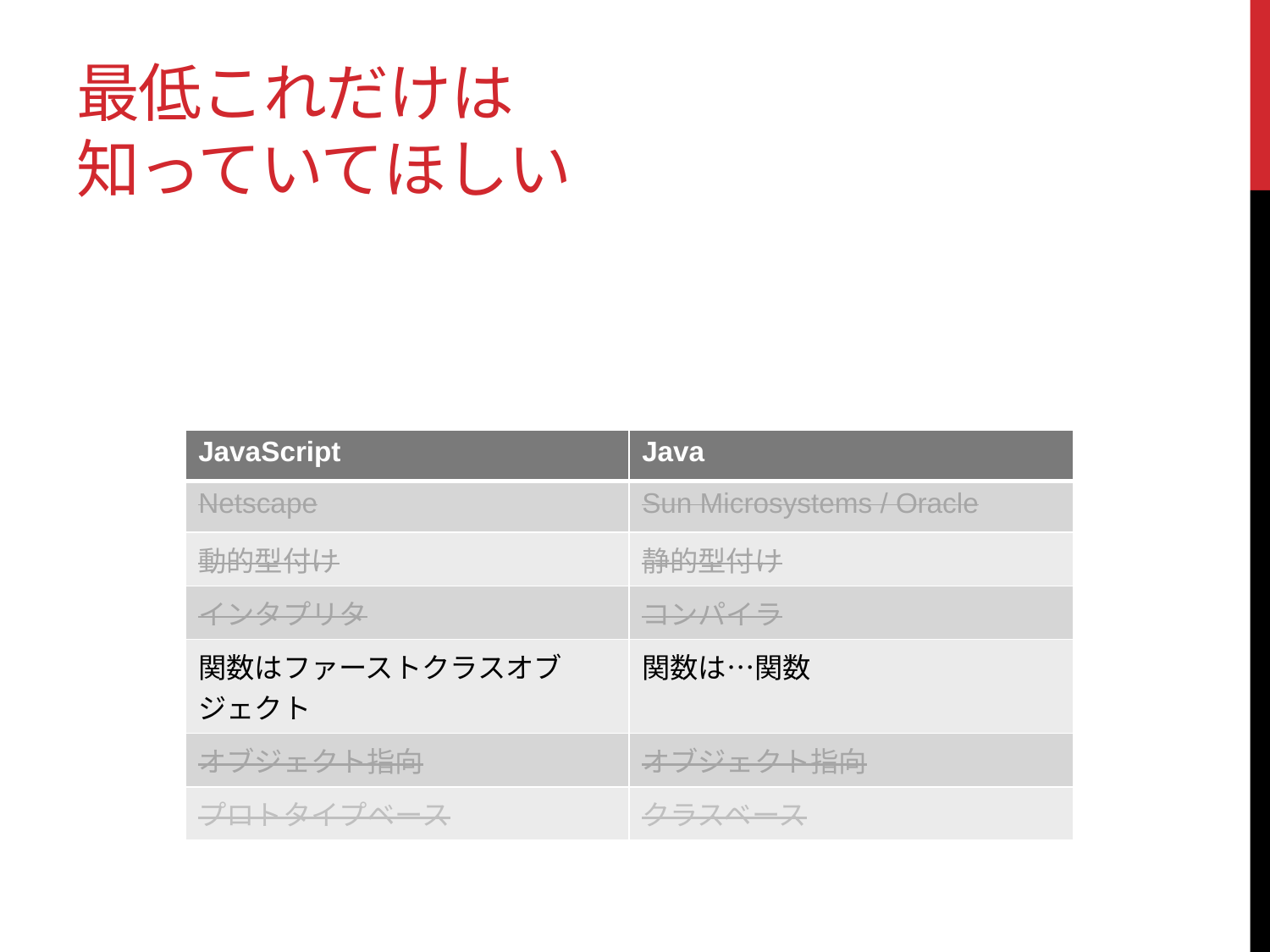

# 最低これだけは 知っていてほしい
| JavaScript | Java |
| --- | --- |
| Netscape | Sun Microsystems / Oracle |
| 動的型付け | 静的型付け |
| インタプリタ | コンパイラ |
| 関数はファーストクラスオブジェクト | 関数は…関数 |
| オブジェクト指向 | オブジェクト指向 |
| プロトタイプベース | クラスベース |